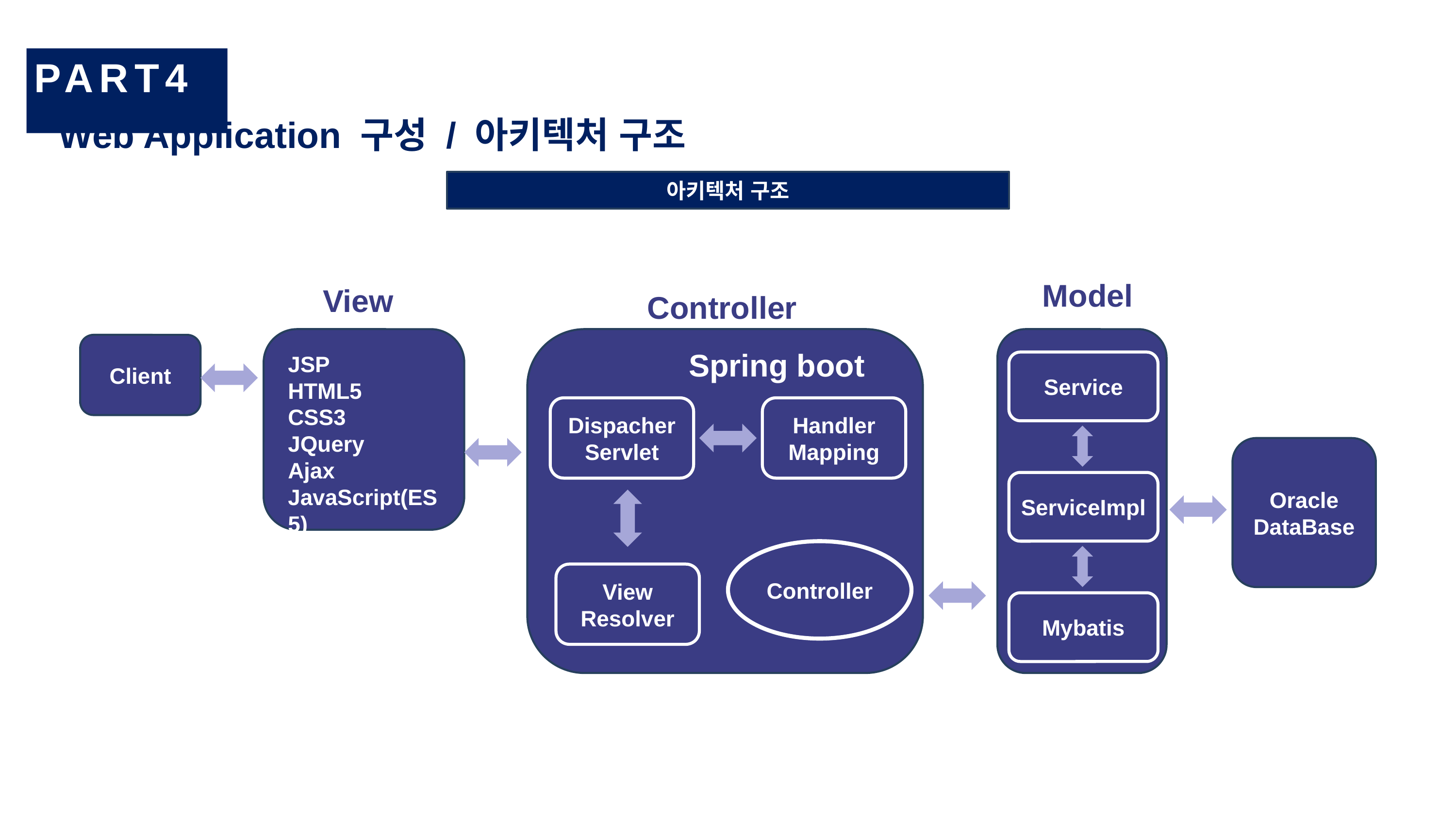

PART4
Web Application 구성 / 아키텍처 구조
아키텍처 구조
Model
View
Controller

Client
Spring boot
JSP
HTML5
CSS3
JQuery
Ajax
JavaScript(ES5)
Service

Dispacher
Servlet
Handler
Mapping

Oracle
DataBase
ServiceImpl

Controller

View
Resolver

Mybatis